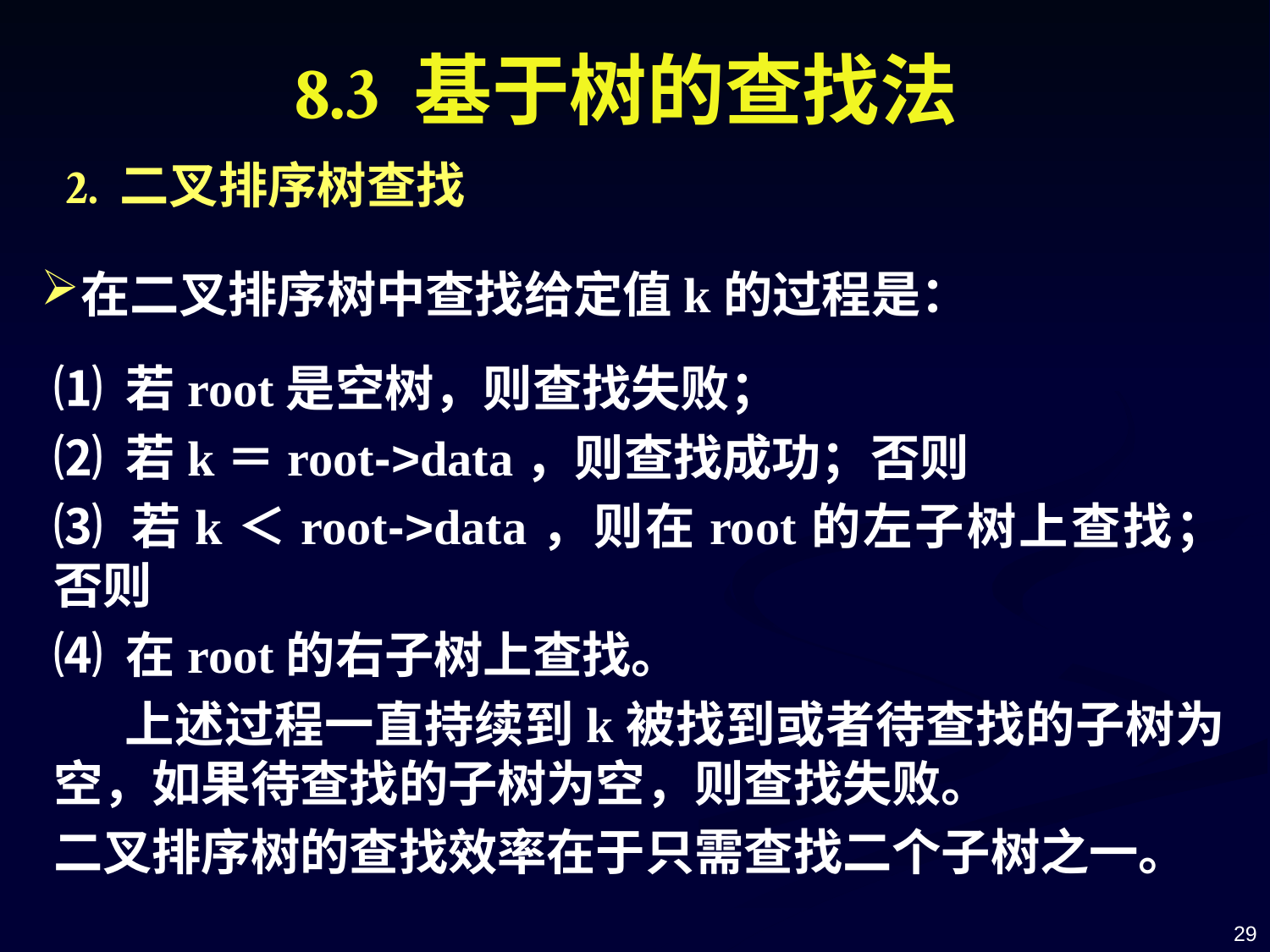

# 8.3 基于树的查找法
2. 二叉排序树查找
在二叉排序树中查找给定值k的过程是：
⑴ 若root是空树，则查找失败；
⑵ 若k＝root->data，则查找成功；否则
⑶ 若k＜root->data，则在root的左子树上查找；否则
⑷ 在root的右子树上查找。
     上述过程一直持续到k被找到或者待查找的子树为空，如果待查找的子树为空，则查找失败。
二叉排序树的查找效率在于只需查找二个子树之一。
29